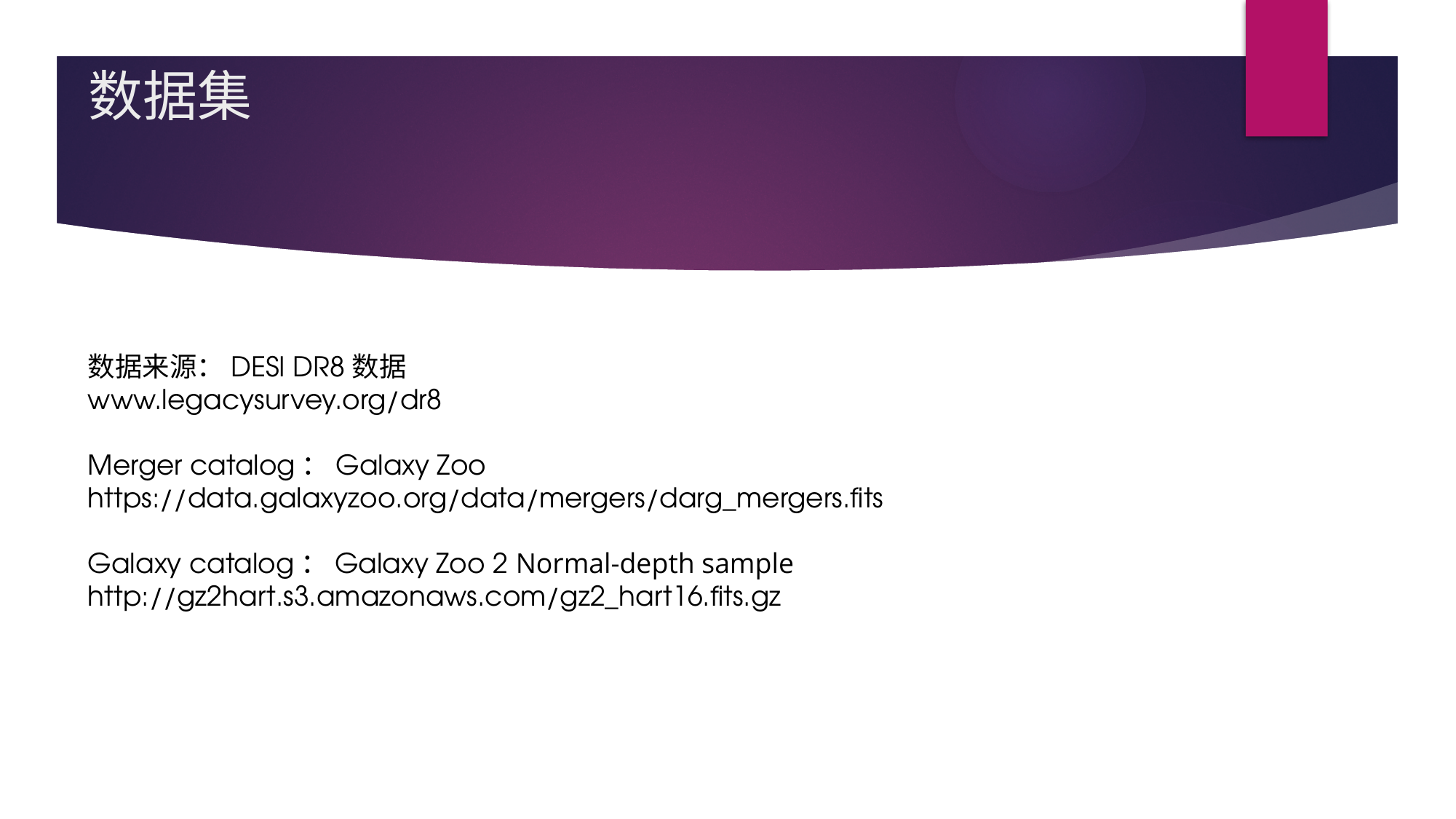

# 数据集
数据来源：DESI DR8数据
www.legacysurvey.org/dr8

Merger catalog：Galaxy Zoo
https://data.galaxyzoo.org/data/mergers/darg_mergers.fits

Galaxy catalog：Galaxy Zoo 2 Normal-depth sample
http://gz2hart.s3.amazonaws.com/gz2_hart16.fits.gz